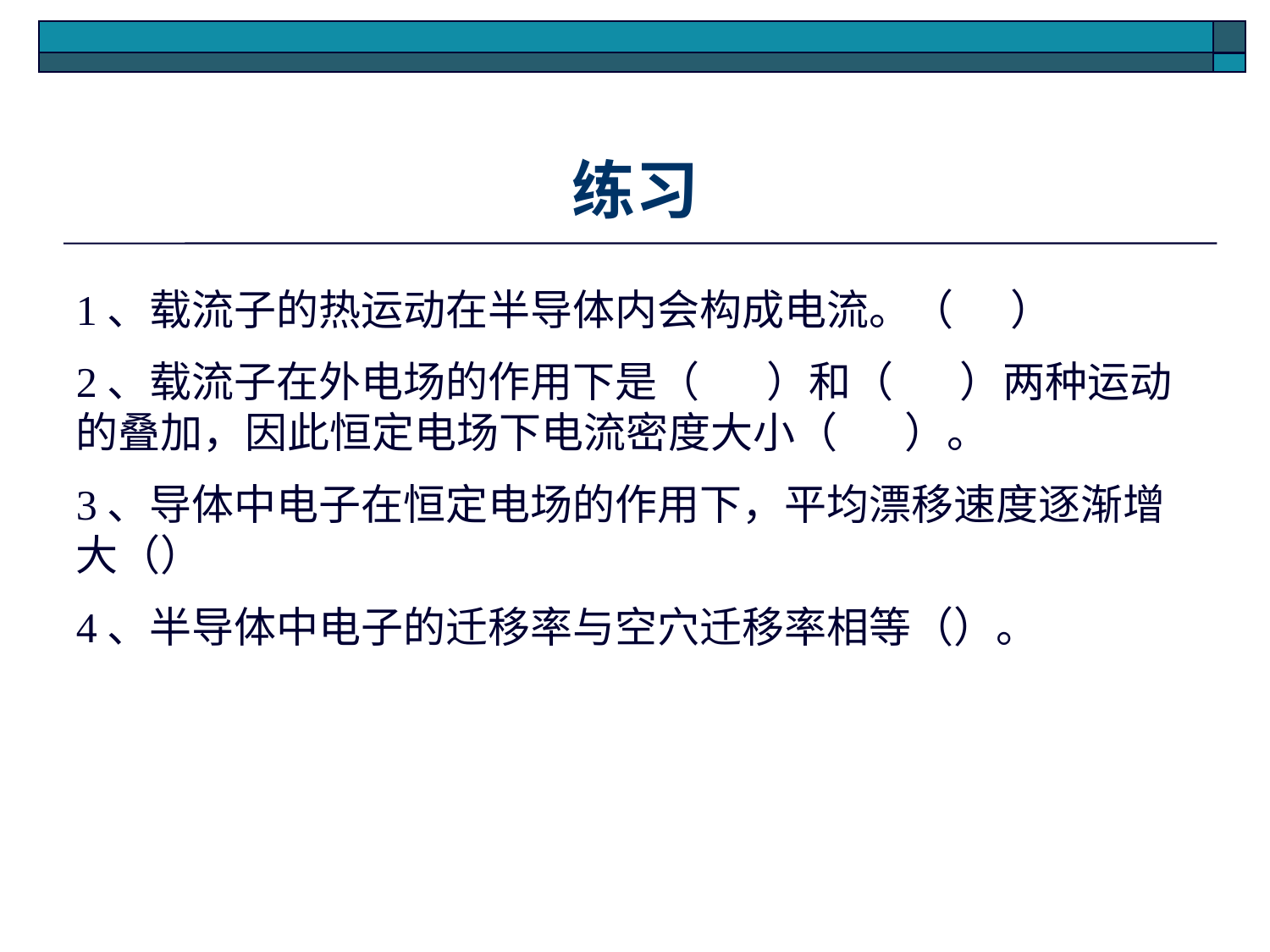

# 练习
1、载流子的热运动在半导体内会构成电流。（      ）
2、载流子在外电场的作用下是（       ）和（       ）两种运动的叠加，因此恒定电场下电流密度大小（       ）。
3、导体中电子在恒定电场的作用下，平均漂移速度逐渐增大（）
4、半导体中电子的迁移率与空穴迁移率相等（）。

44